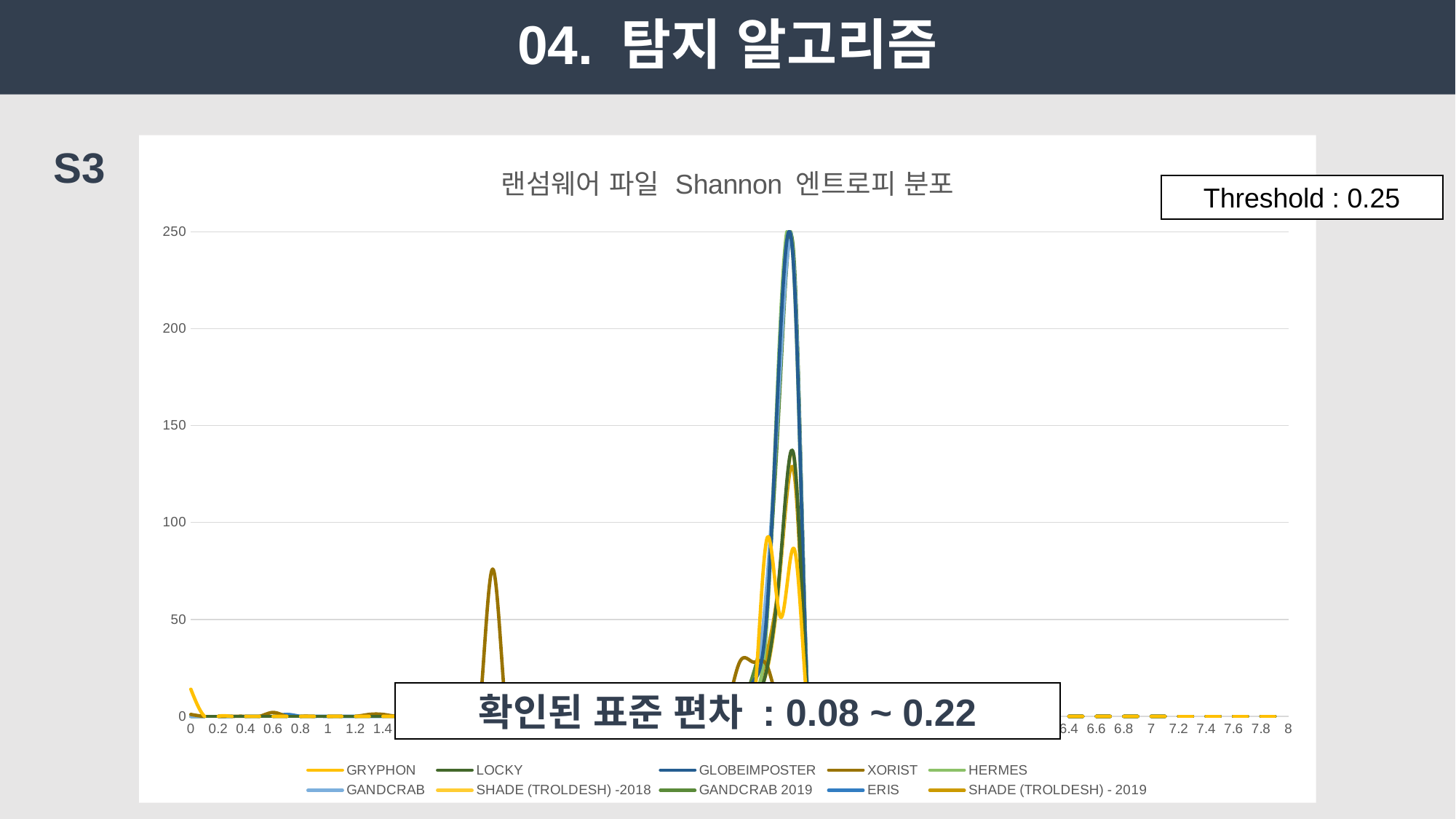

# 04. 탐지 알고리즘
S3

### Chart: 랜섬웨어 파일 Shannon 엔트로피 분포

| Category | GRYPHON  | LOCKY  | GLOBEIMPOSTER  | XORIST  | HERMES  | GANDCRAB  | SHADE (TROLDESH) -2018 | GANDCRAB 2019  | ERIS | SHADE (TROLDESH) - 2019 |
|---|---|---|---|---|---|---|---|---|---|---|
Threshold : 0.25
확인된 표준 편차 : 0.08 ~ 0.22